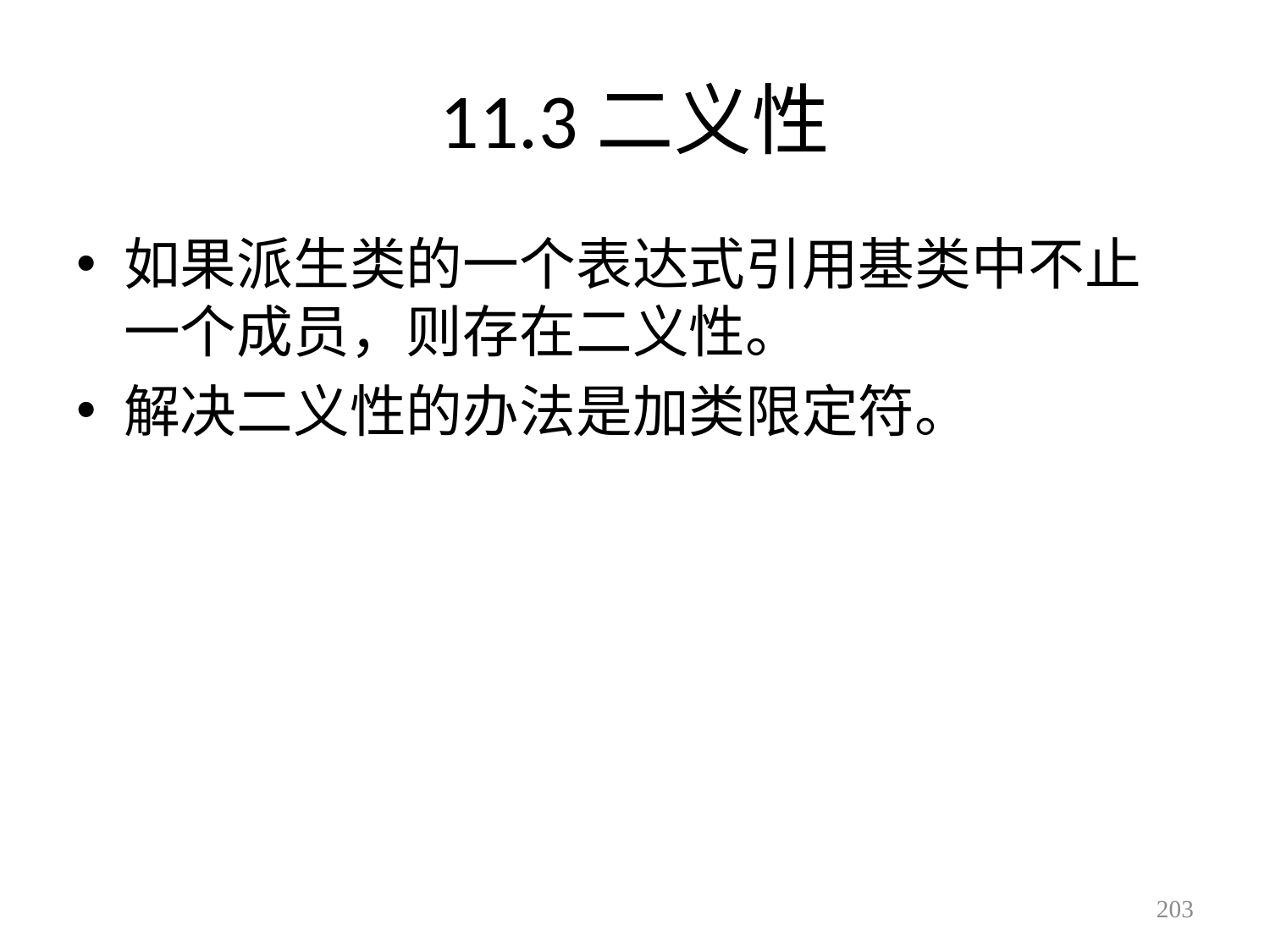

# 11.3二义性
如果派生类的一个表达式引用基类中不止一个成员，则存在二义性。
解决二义性的办法是加类限定符。
203